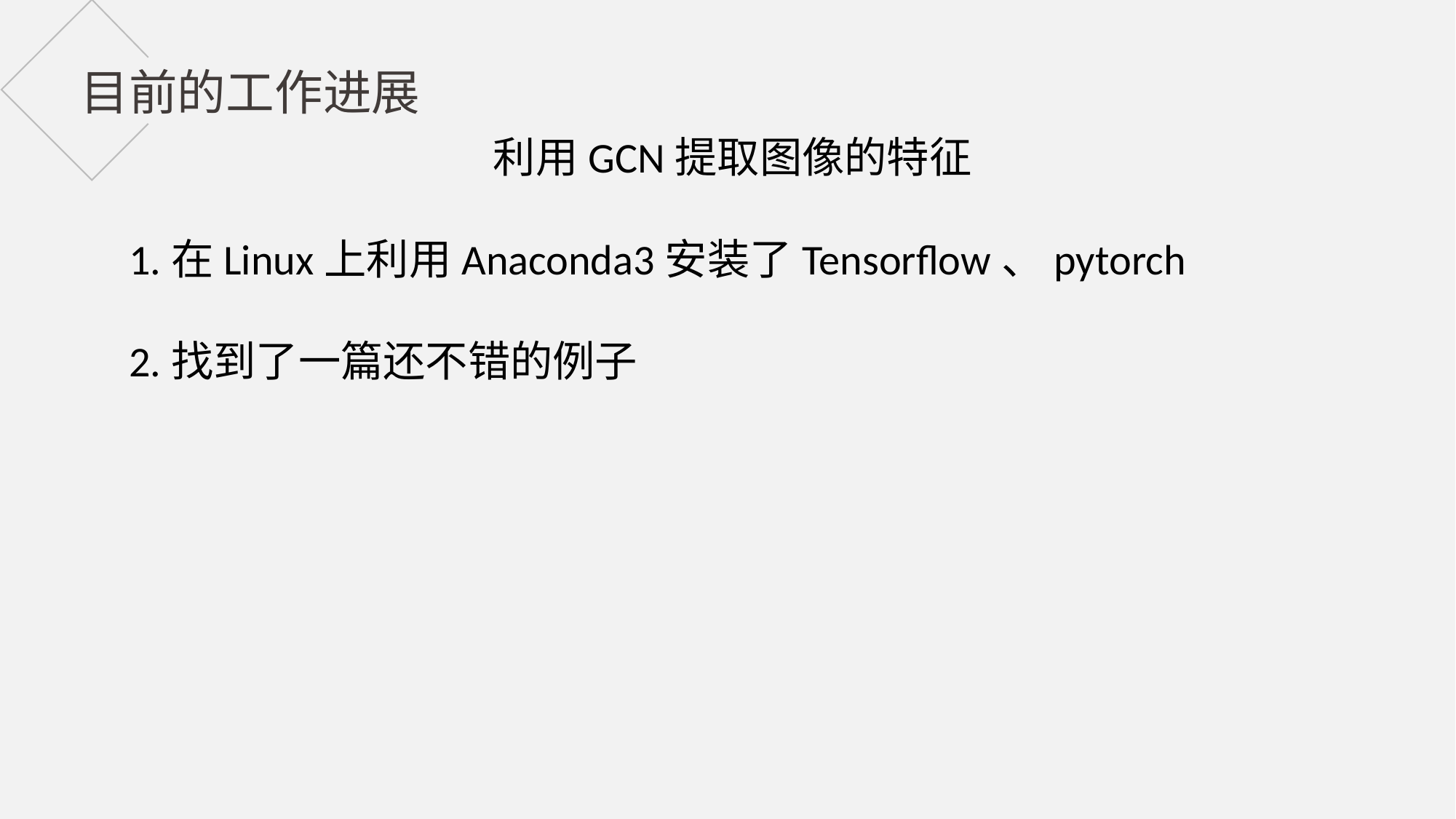

目前的工作进展
利用GCN提取图像的特征

1.在Linux上利用Anaconda3安装了Tensorflow、pytorch

2.找到了一篇还不错的例子